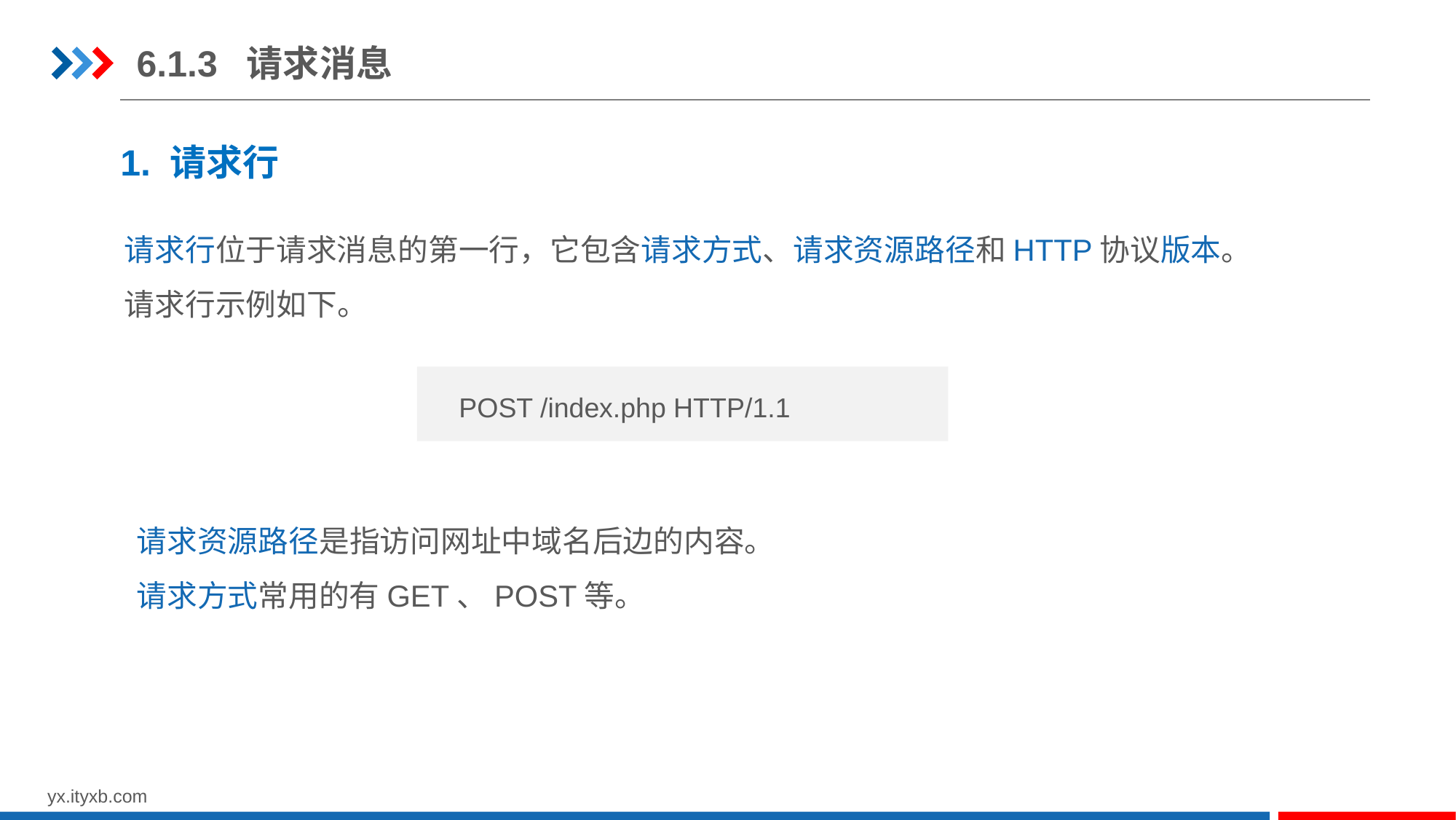

6.1.3  请求消息
1. 请求行
请求行位于请求消息的第一行，它包含请求方式、请求资源路径和HTTP协议版本。
请求行示例如下。

POST /index.php HTTP/1.1
请求资源路径是指访问网址中域名后边的内容。
请求方式常用的有GET、POST等。